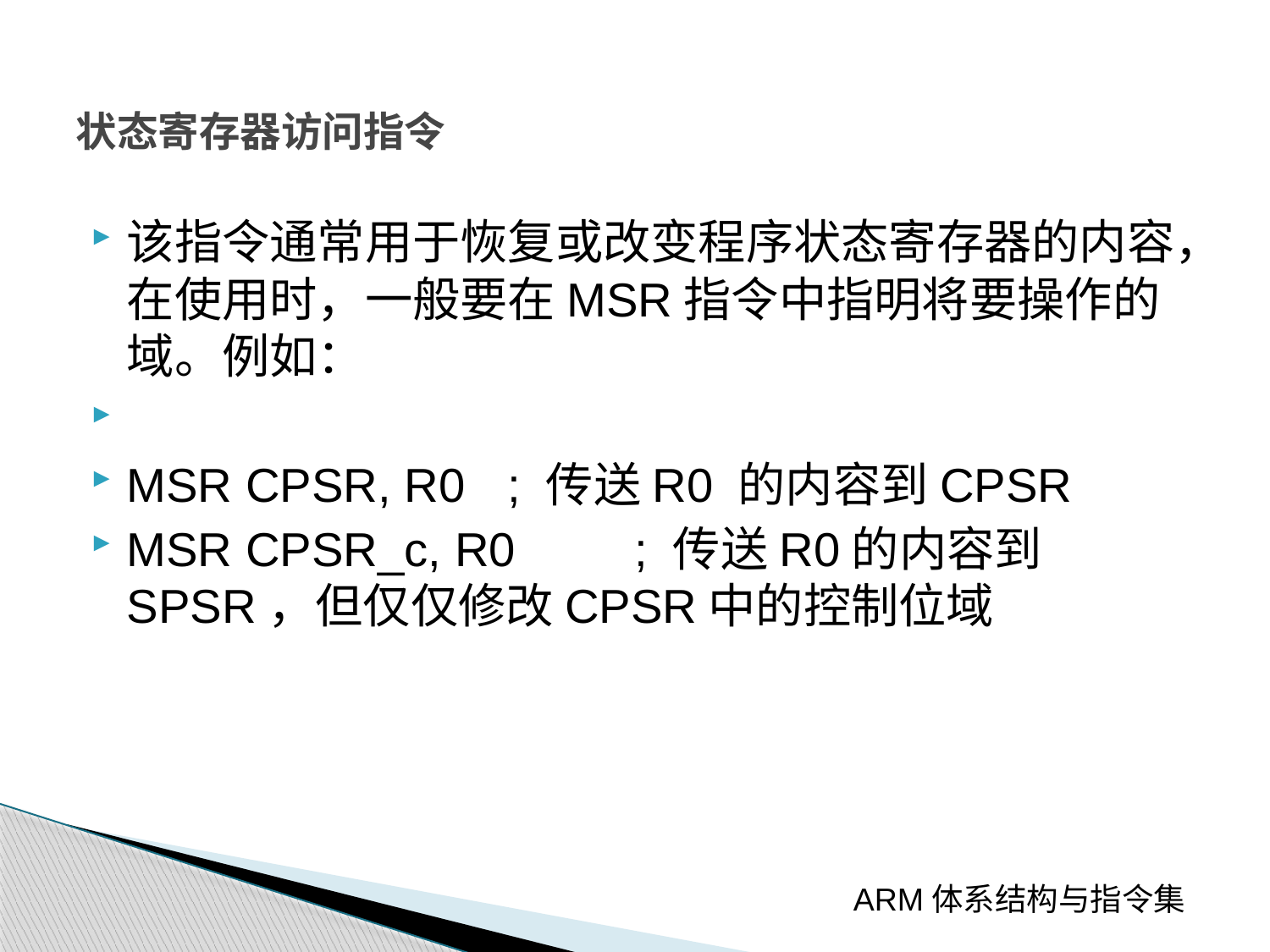

# 状态寄存器访问指令
该指令通常用于恢复或改变程序状态寄存器的内容，在使用时，一般要在MSR指令中指明将要操作的域。例如：

MSR CPSR, R0	; 传送R0 的内容到CPSR
MSR CPSR_c, R0	; 传送R0的内容到SPSR，但仅仅修改CPSR中的控制位域

            ARM体系结构与指令集